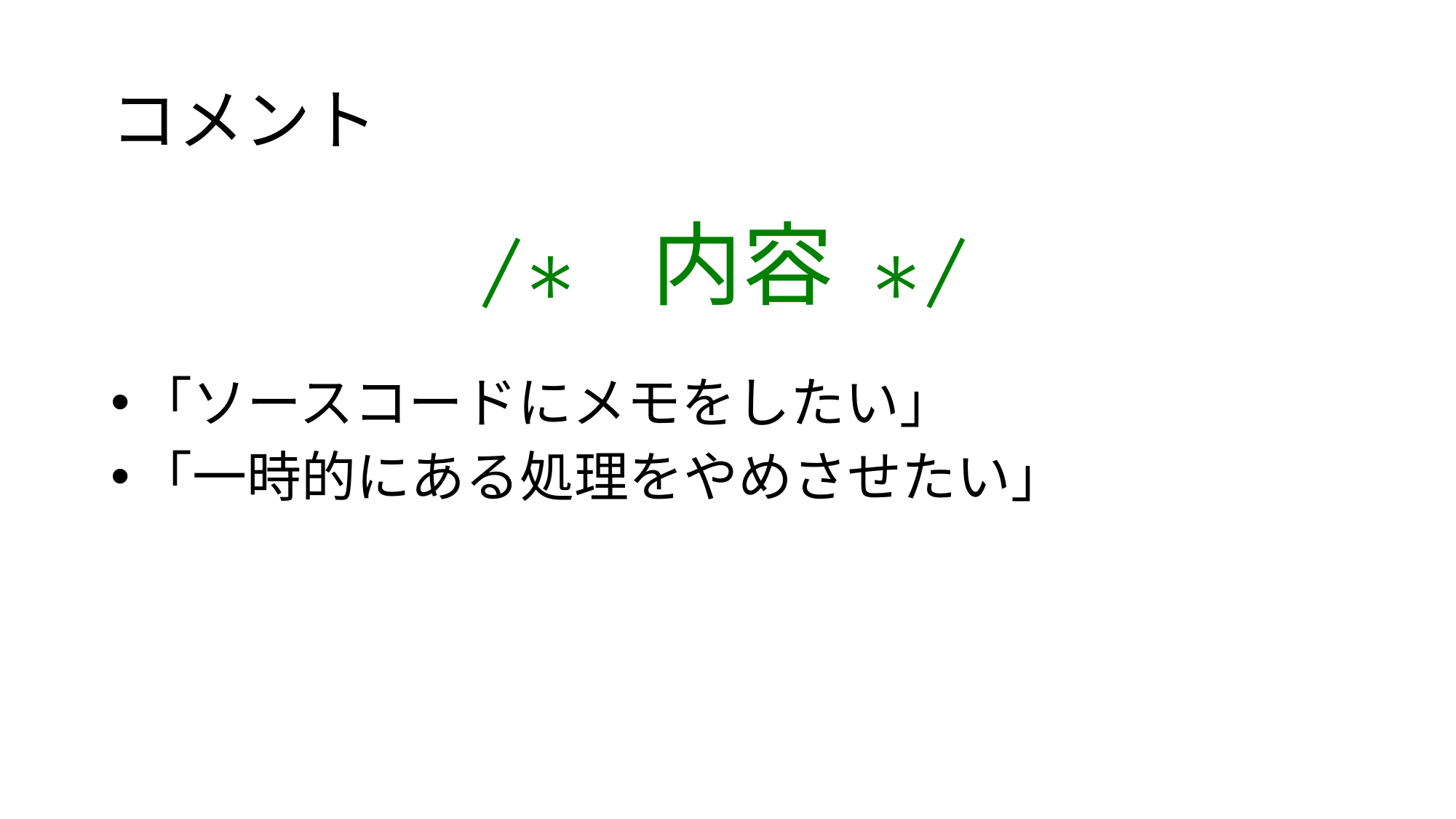

# コメント
/* 内容 */
「ソースコードにメモをしたい」
「一時的にある処理をやめさせたい」